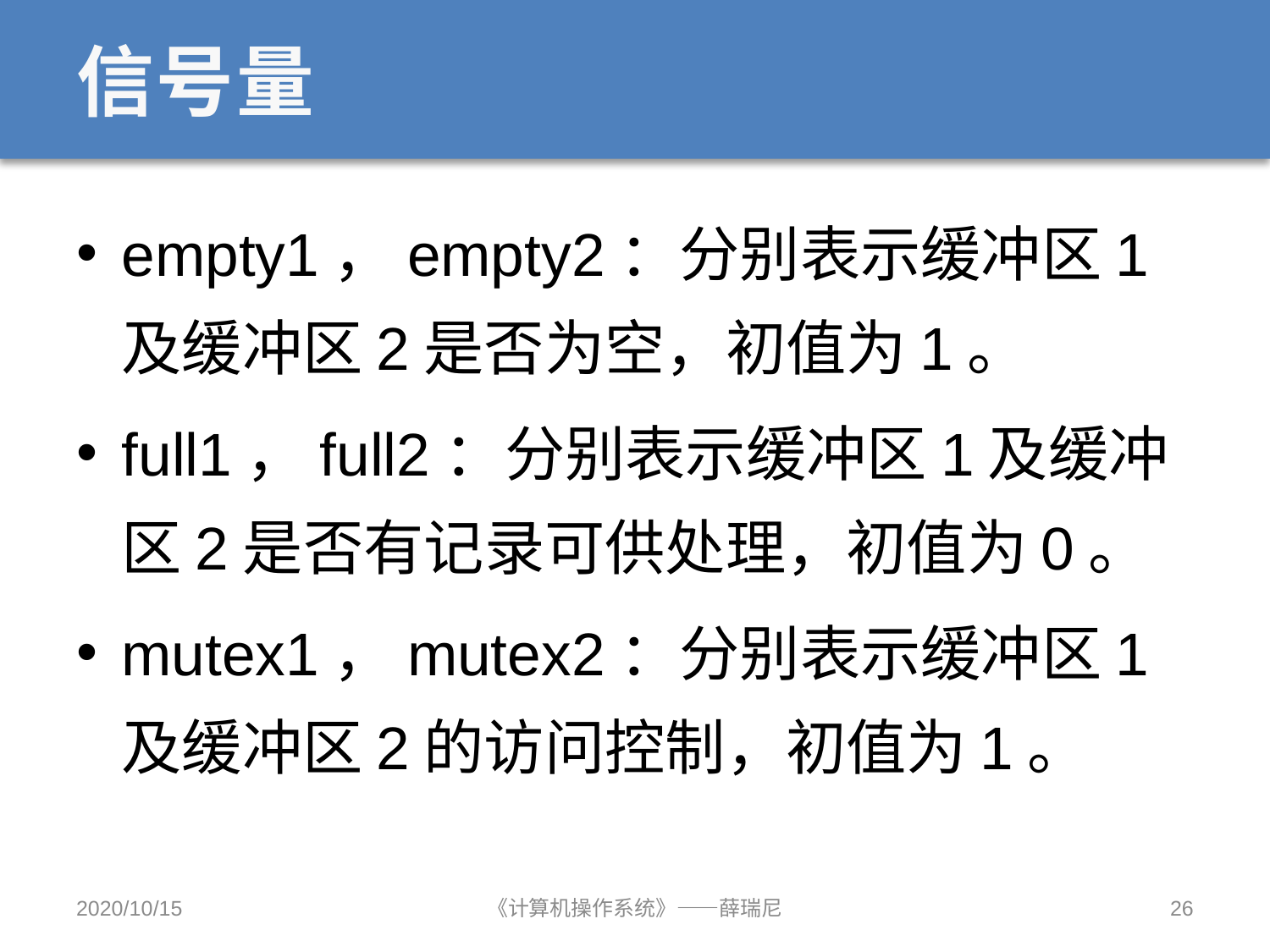

# 信号量
empty1，empty2：分别表示缓冲区1及缓冲区2是否为空，初值为1。
full1，full2：分别表示缓冲区1及缓冲区2是否有记录可供处理，初值为0。
mutex1，mutex2：分别表示缓冲区1及缓冲区2的访问控制，初值为1。
2020/10/15
《计算机操作系统》——薛瑞尼
26